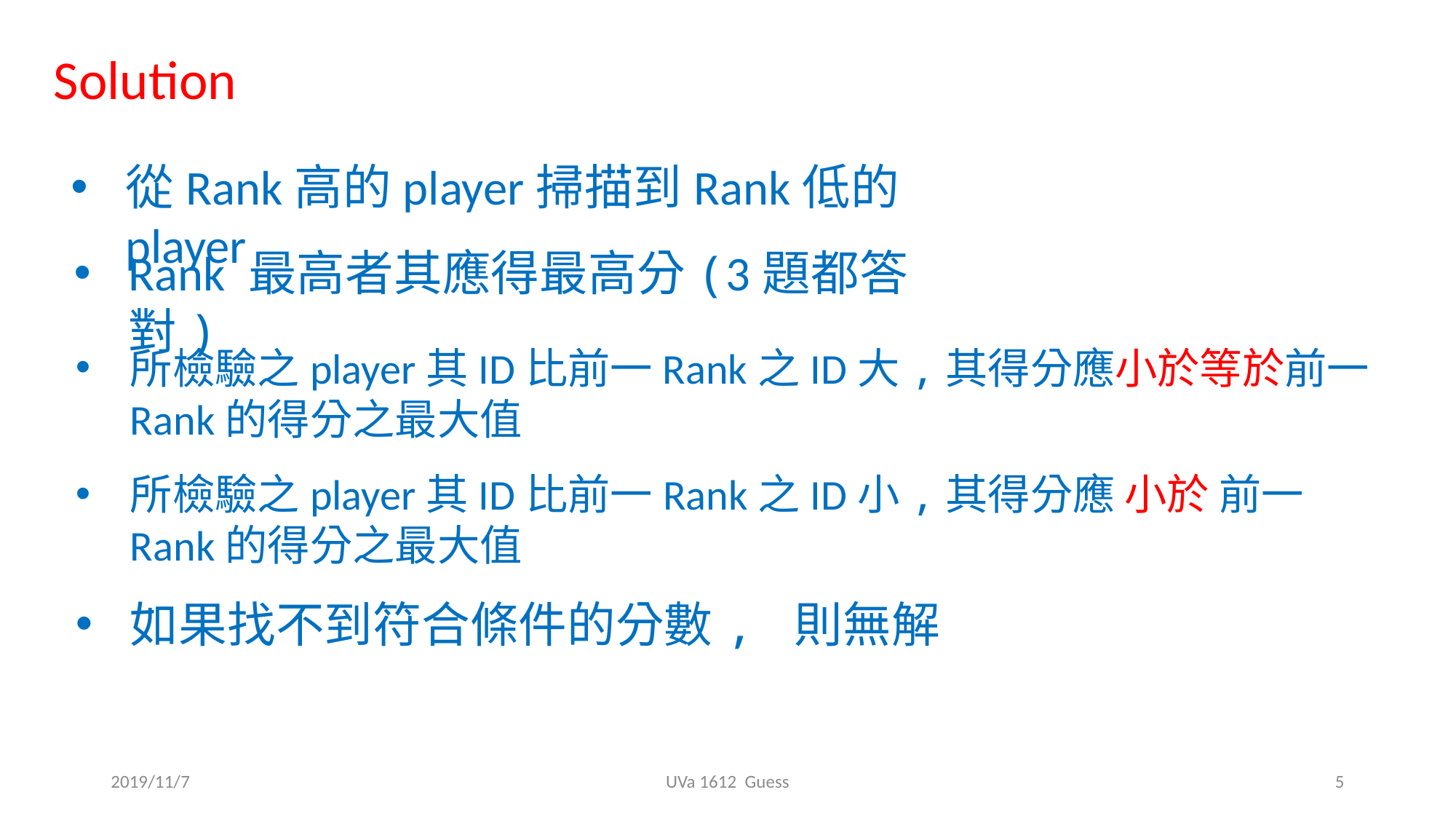

Solution
從Rank高的player掃描到Rank低的player
Rank 最高者其應得最高分(3題都答對)
所檢驗之player其ID比前一Rank之ID大,其得分應小於等於前一Rank的得分之最大值
所檢驗之player其ID比前一Rank之ID小,其得分應 小於 前一Rank的得分之最大值
如果找不到符合條件的分數, 則無解
2019/11/7
UVa 1612  Guess
5